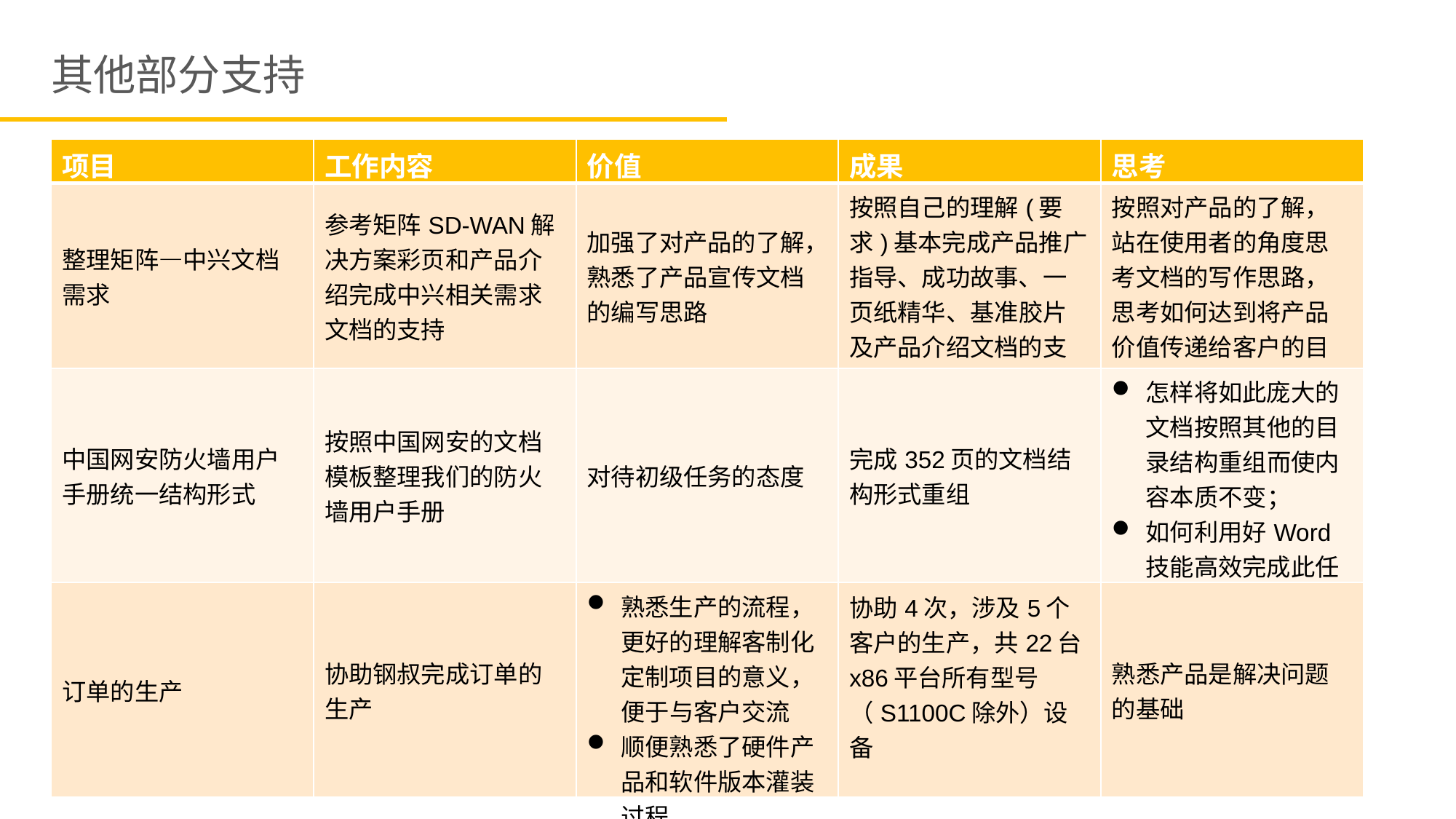

其他部分支持
| 项目 | 工作内容 | 价值 | 成果 | 思考 |
| --- | --- | --- | --- | --- |
| 整理矩阵—中兴文档需求 | 参考矩阵SD-WAN解决方案彩页和产品介绍完成中兴相关需求文档的支持 | 加强了对产品的了解，熟悉了产品宣传文档的编写思路 | 按照自己的理解(要求)基本完成产品推广指导、成功故事、一页纸精华、基准胶片及产品介绍文档的支持工作 | 按照对产品的了解，站在使用者的角度思考文档的写作思路，思考如何达到将产品价值传递给客户的目的 |
| 中国网安防火墙用户手册统一结构形式 | 按照中国网安的文档模板整理我们的防火墙用户手册 | 对待初级任务的态度 | 完成352页的文档结构形式重组 | 怎样将如此庞大的文档按照其他的目录结构重组而使内容本质不变； 如何利用好Word技能高效完成此任务 |
| 订单的生产 | 协助钢叔完成订单的生产 | 熟悉生产的流程，更好的理解客制化定制项目的意义，便于与客户交流 顺便熟悉了硬件产品和软件版本灌装过程 | 协助4次，涉及5个客户的生产，共22台x86平台所有型号（S1100C除外）设备 | 熟悉产品是解决问题的基础 |